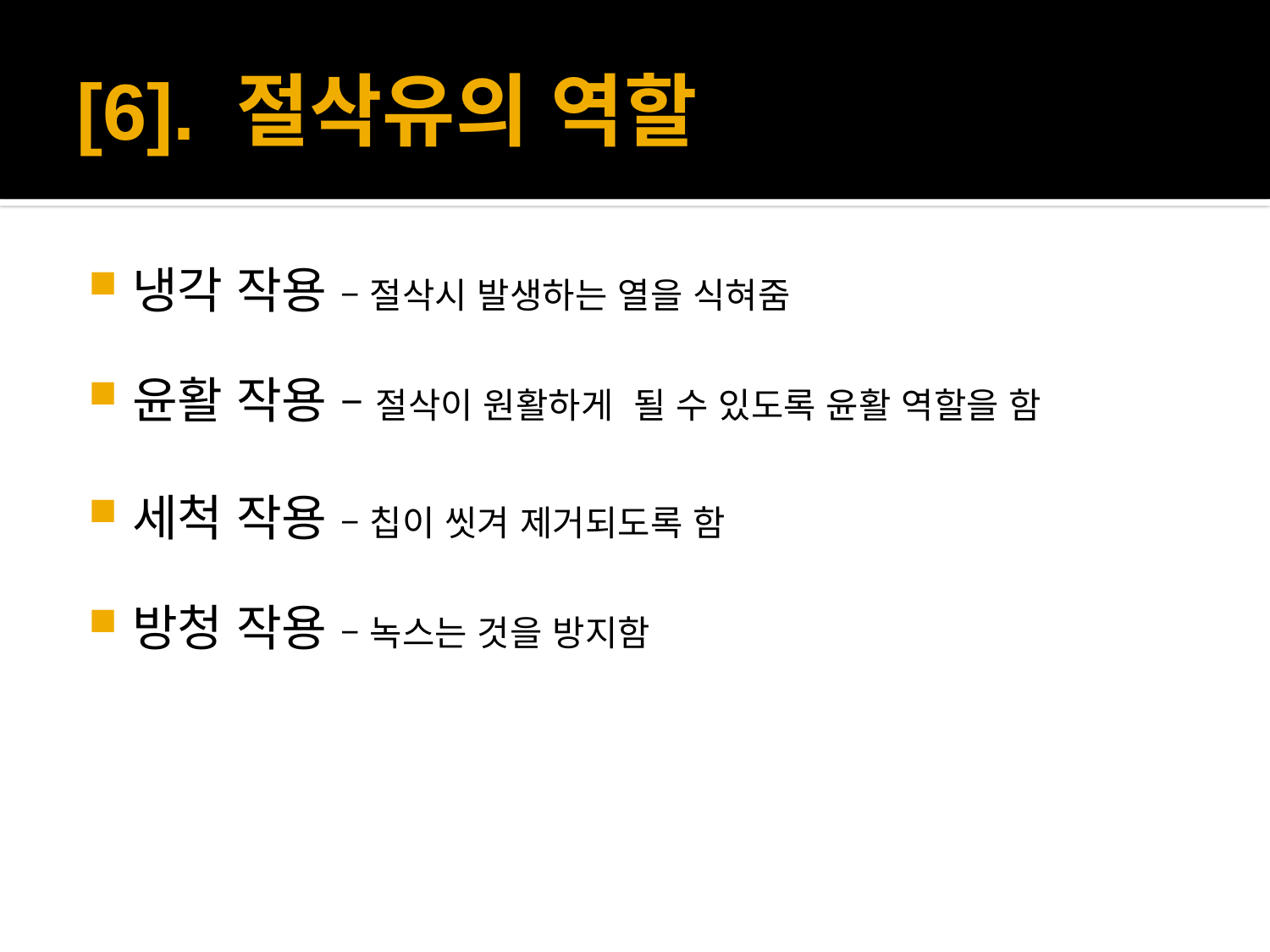

# [6]. 절삭유의 역할
냉각 작용 – 절삭시 발생하는 열을 식혀줌

윤활 작용 – 절삭이 원활하게  될 수 있도록 윤활 역할을 함

세척 작용 – 칩이 씻겨 제거되도록 함

방청 작용 – 녹스는 것을 방지함